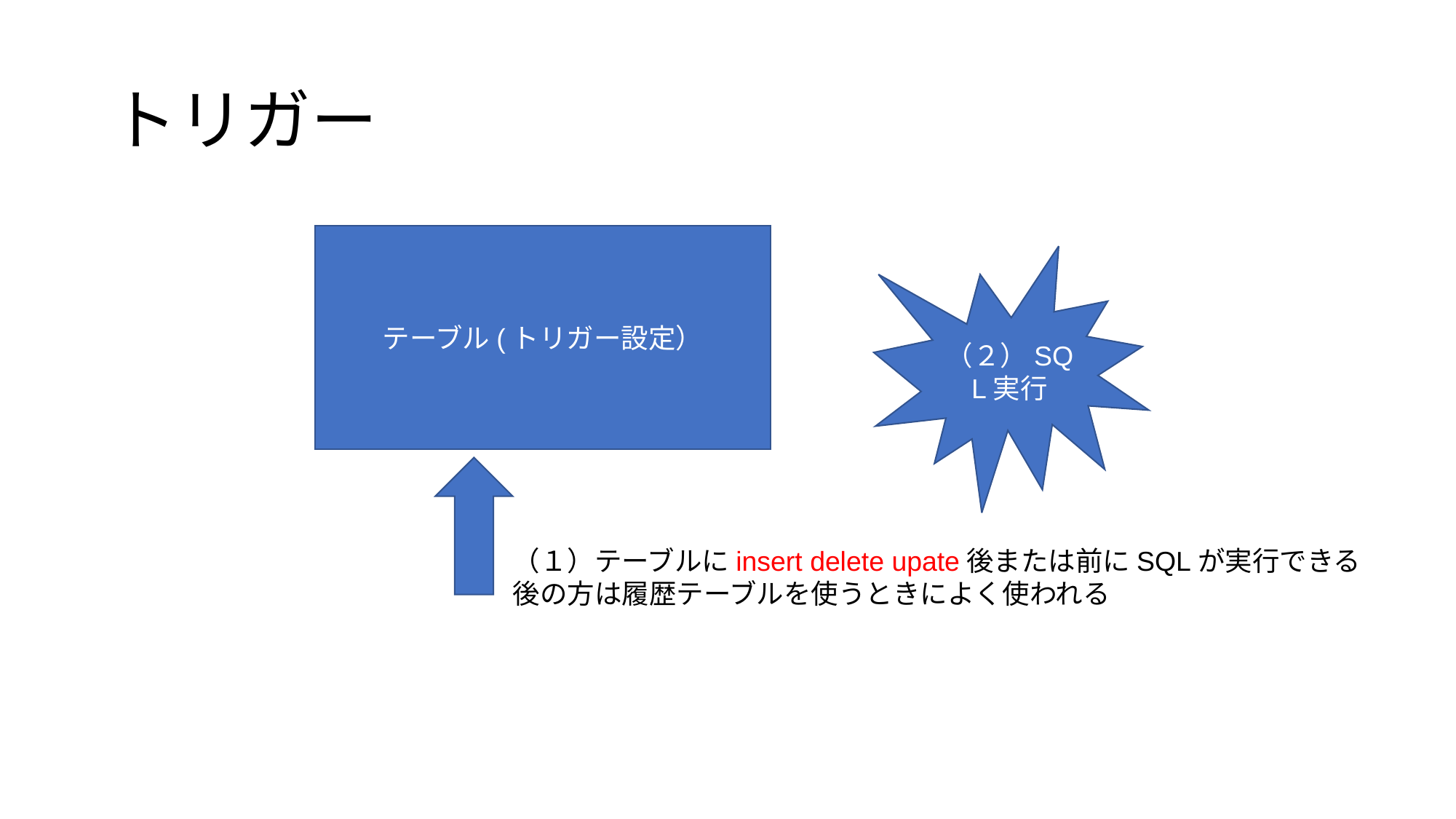

# トリガー
テーブル(トリガー設定）
（２）SQL実行

（１）テーブルにinsert delete upate後または前にSQLが実行できる
後の方は履歴テーブルを使うときによく使われる